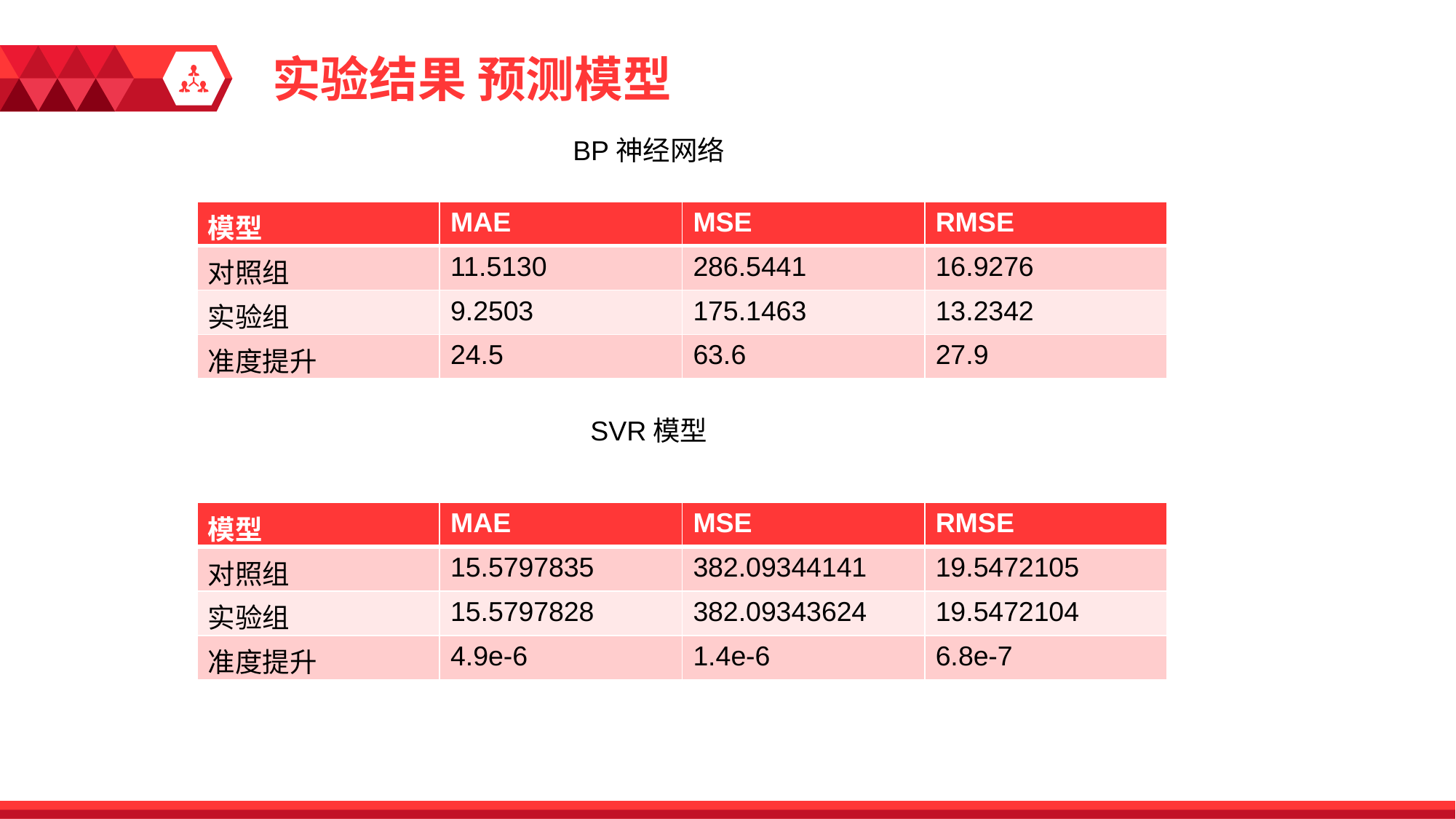

实验结果 预测模型
BP神经网络
| 模型 | MAE | MSE | RMSE |
| --- | --- | --- | --- |
| 对照组 | 11.5130 | 286.5441 | 16.9276 |
| 实验组 | 9.2503 | 175.1463 | 13.2342 |
| 准度提升 | 24.5 | 63.6 | 27.9 |
SVR模型
| 模型 | MAE | MSE | RMSE |
| --- | --- | --- | --- |
| 对照组 | 15.5797835 | 382.09344141 | 19.5472105 |
| 实验组 | 15.5797828 | 382.09343624 | 19.5472104 |
| 准度提升 | 4.9e-6 | 1.4e-6 | 6.8e-7 |